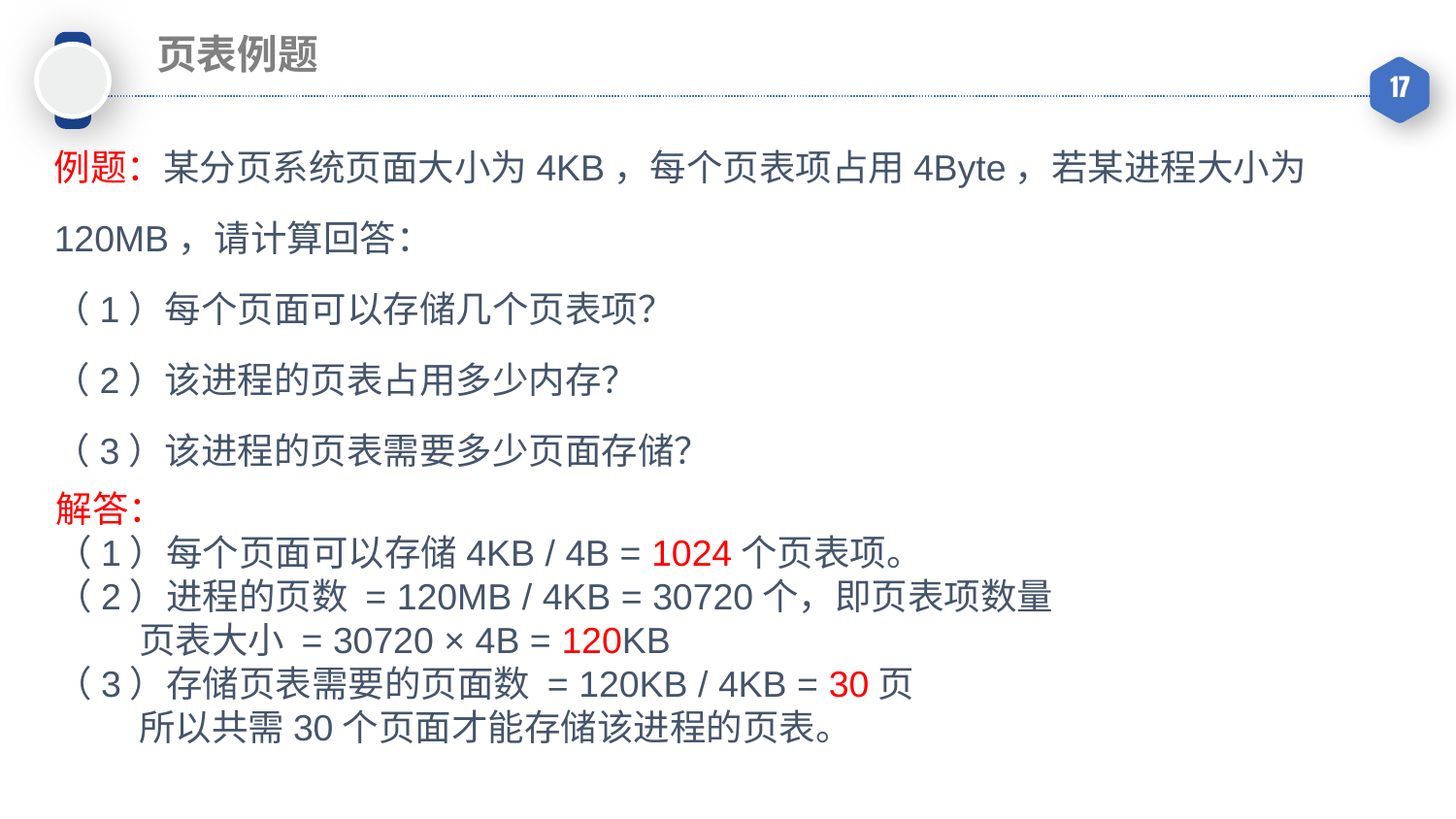

页表例题
例题：某分页系统页面大小为4KB，每个页表项占用4Byte，若某进程大小为120MB，请计算回答：
（1）每个页面可以存储几个页表项？
（2）该进程的页表占用多少内存？
（3）该进程的页表需要多少页面存储？
解答：
（1）每个页面可以存储4KB / 4B = 1024个页表项。
（2）进程的页数 = 120MB / 4KB = 30720个，即页表项数量
         页表大小 = 30720 × 4B = 120KB
（3）存储页表需要的页面数 = 120KB / 4KB = 30页
         所以共需30个页面才能存储该进程的页表。